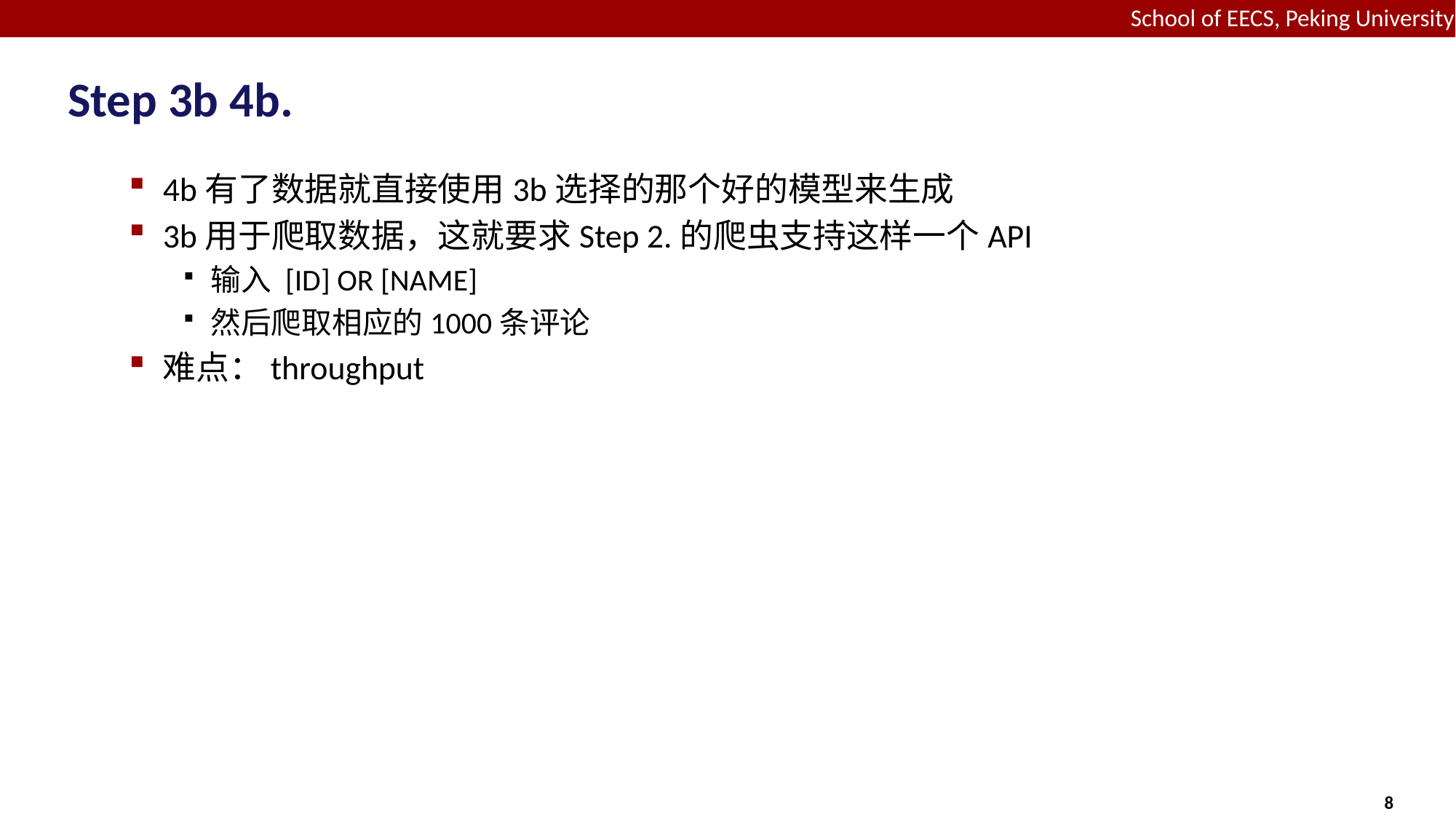

# Step 3b 4b.
4b有了数据就直接使用3b选择的那个好的模型来生成
3b用于爬取数据，这就要求Step 2.的爬虫支持这样一个API
输入 [ID] OR [NAME]
然后爬取相应的1000条评论
难点：throughput